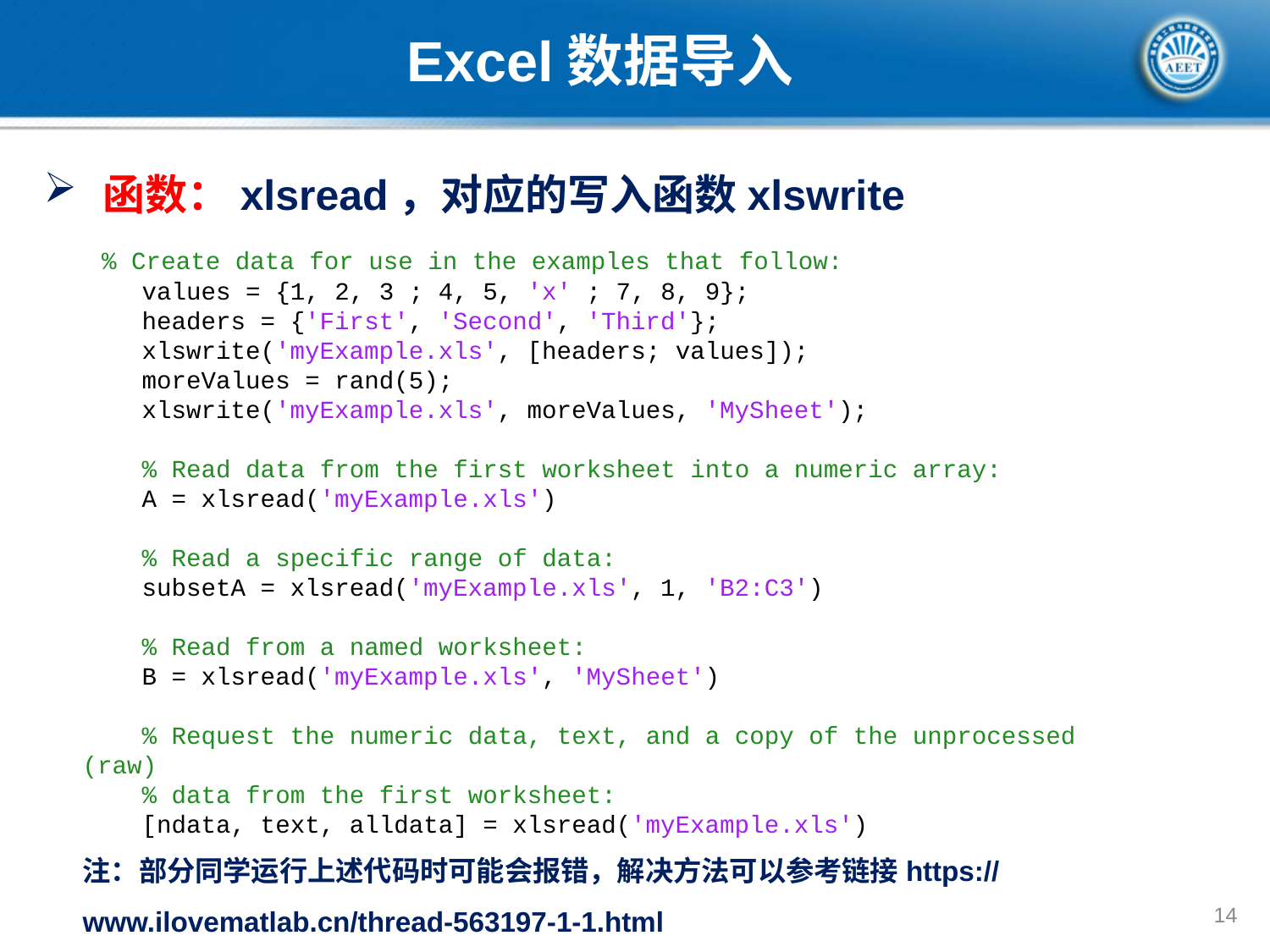

Excel数据导入
 函数：xlsread，对应的写入函数xlswrite
 % Create data for use in the examples that follow:
    values = {1, 2, 3 ; 4, 5, 'x' ; 7, 8, 9};
    headers = {'First', 'Second', 'Third'};
    xlswrite('myExample.xls', [headers; values]);
    moreValues = rand(5);
    xlswrite('myExample.xls', moreValues, 'MySheet');

    % Read data from the first worksheet into a numeric array:
    A = xlsread('myExample.xls')

    % Read a specific range of data:
    subsetA = xlsread('myExample.xls', 1, 'B2:C3')

    % Read from a named worksheet:
    B = xlsread('myExample.xls', 'MySheet')

    % Request the numeric data, text, and a copy of the unprocessed (raw)
    % data from the first worksheet:
    [ndata, text, alldata] = xlsread('myExample.xls')
注：部分同学运行上述代码时可能会报错，解决方法可以参考链接https://www.ilovematlab.cn/thread-563197-1-1.html
14